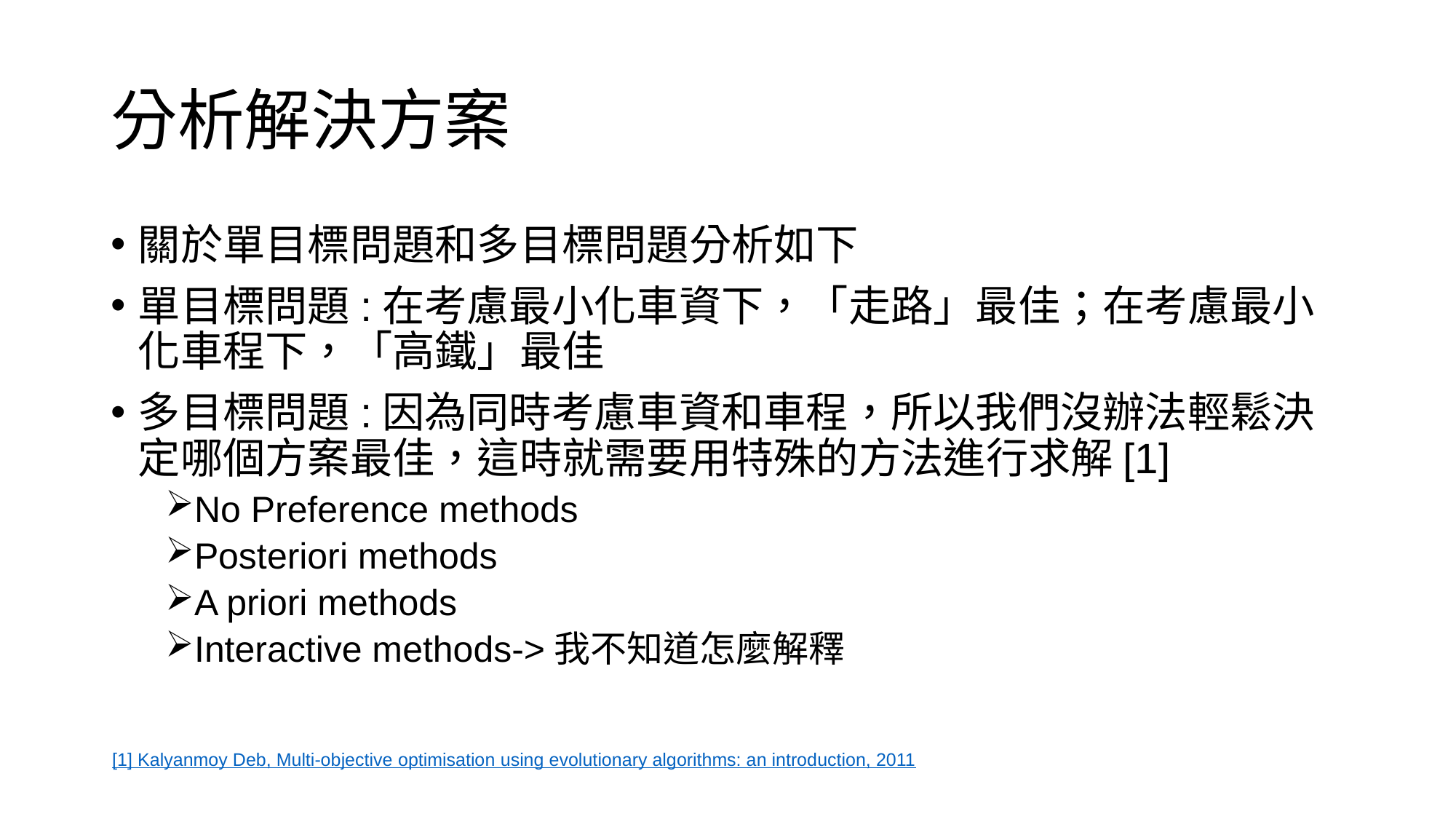

# 分析解決方案
關於單目標問題和多目標問題分析如下
單目標問題:在考慮最小化車資下，「走路」最佳；在考慮最小化車程下，「高鐵」最佳
多目標問題:因為同時考慮車資和車程，所以我們沒辦法輕鬆決定哪個方案最佳，這時就需要用特殊的方法進行求解[1]
No Preference methods
Posteriori methods
A priori methods
Interactive methods->我不知道怎麼解釋
[1] Kalyanmoy Deb, Multi-objective optimisation using evolutionary algorithms: an introduction, 2011